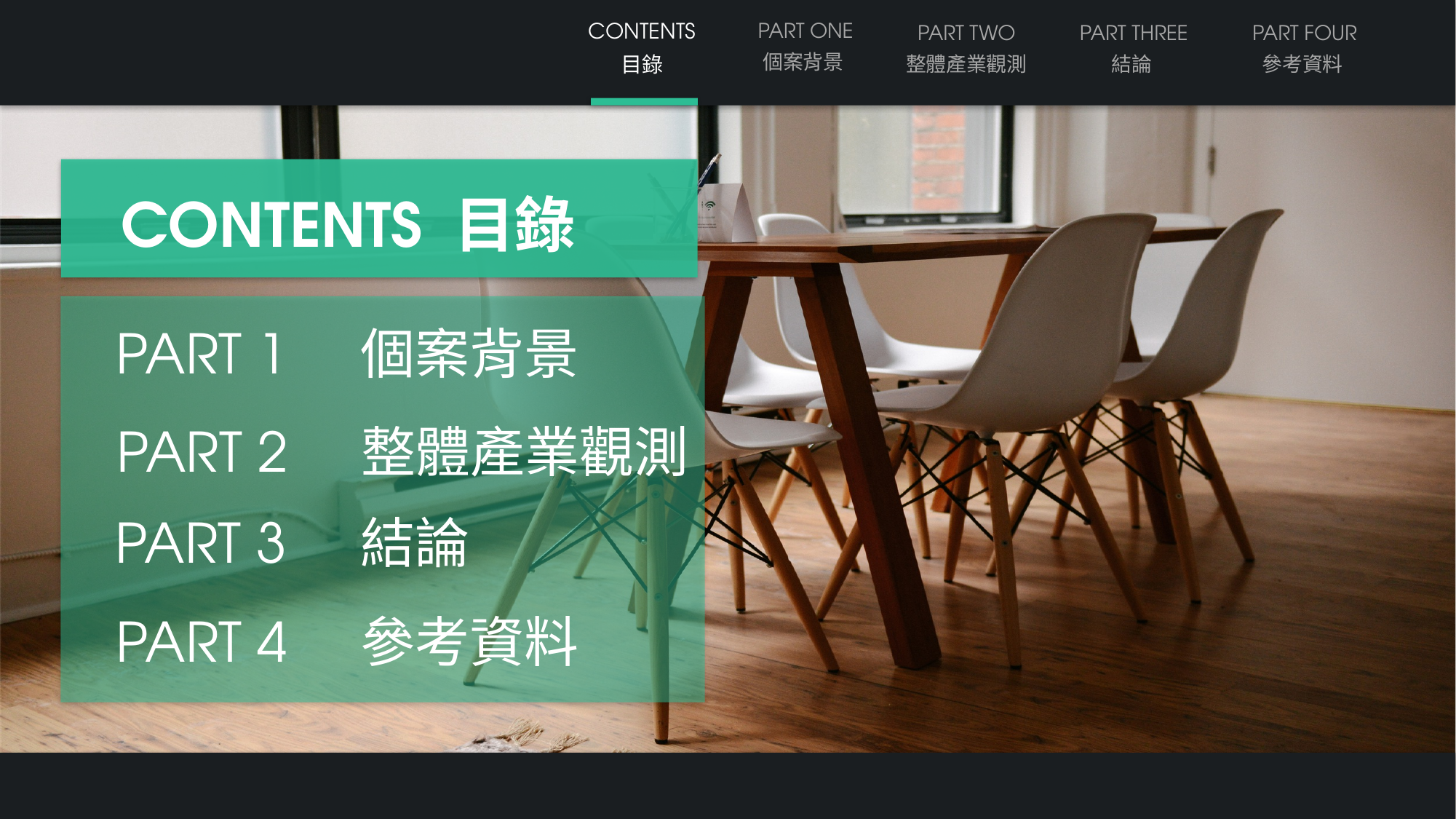

CONTENTS
目錄
PART ONE
個案背景
PART TWO
整體產業觀測
PART THREE
結論
PART FOUR
參考資料

CONTENTS 目錄
PART 1    個案背景

PART 2    整體產業觀測
PART 3    結論
PART 4    參考資料